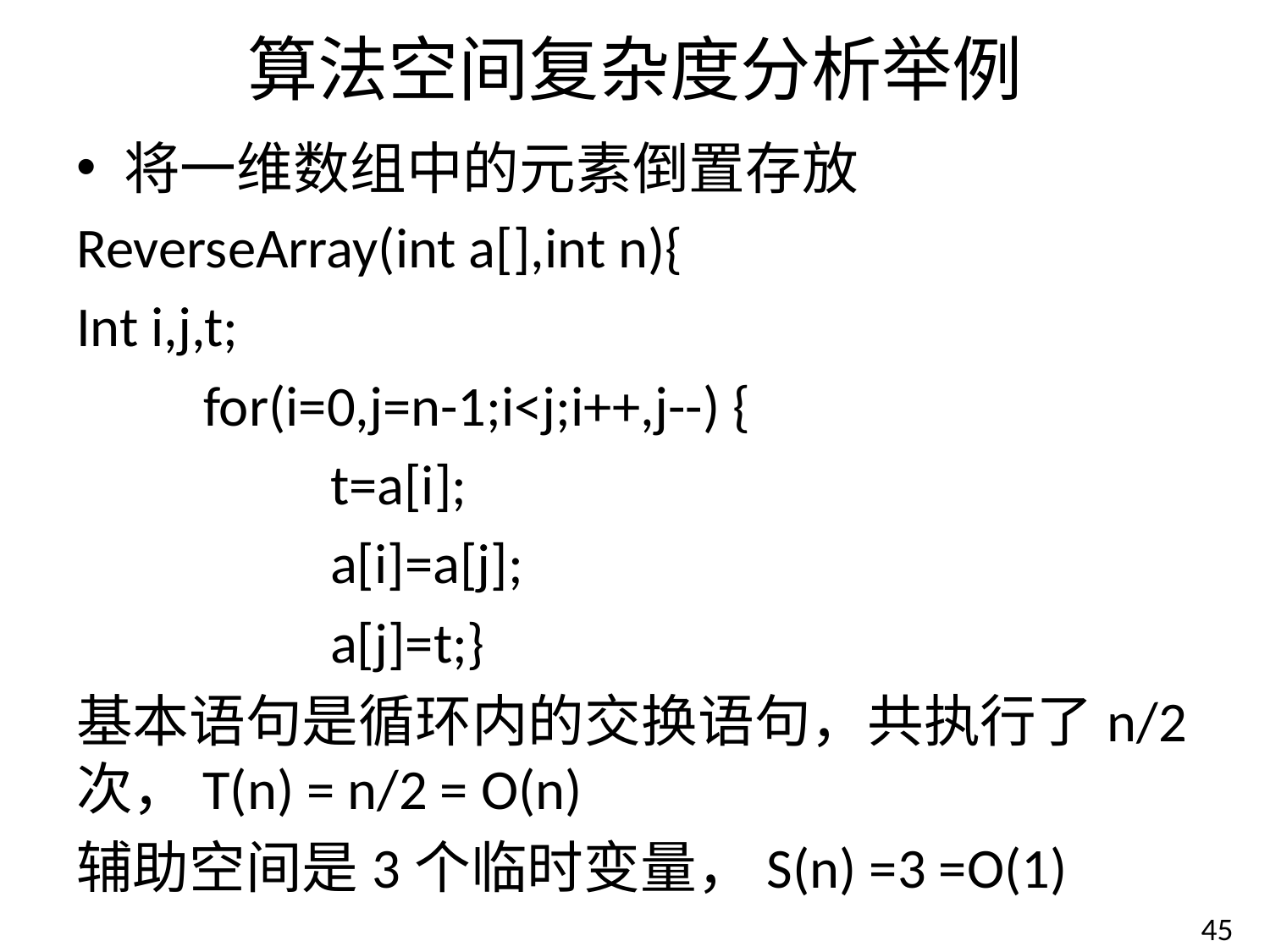

# 算法空间复杂度分析举例
将一维数组中的元素倒置存放
ReverseArray(int a[],int n){
Int i,j,t;
	for(i=0,j=n-1;i<j;i++,j--) {
		t=a[i];
		a[i]=a[j];
		a[j]=t;}
基本语句是循环内的交换语句，共执行了n/2次，T(n) = n/2 = O(n)
辅助空间是3个临时变量，S(n) =3 =O(1)
45